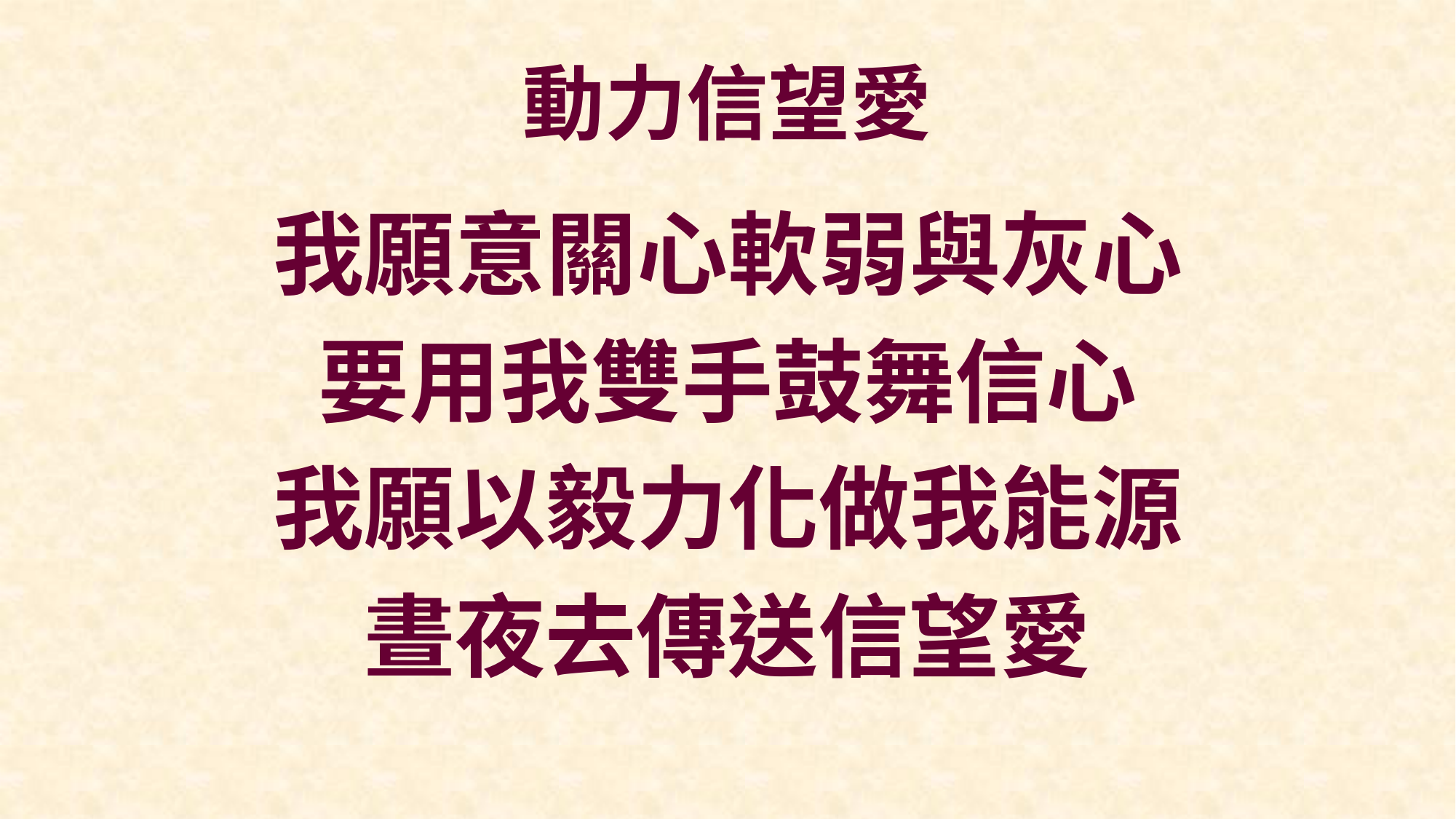

# 動力信望愛
我願意關心軟弱與灰心
要用我雙手鼓舞信心
我願以毅力化做我能源
晝夜去傳送信望愛